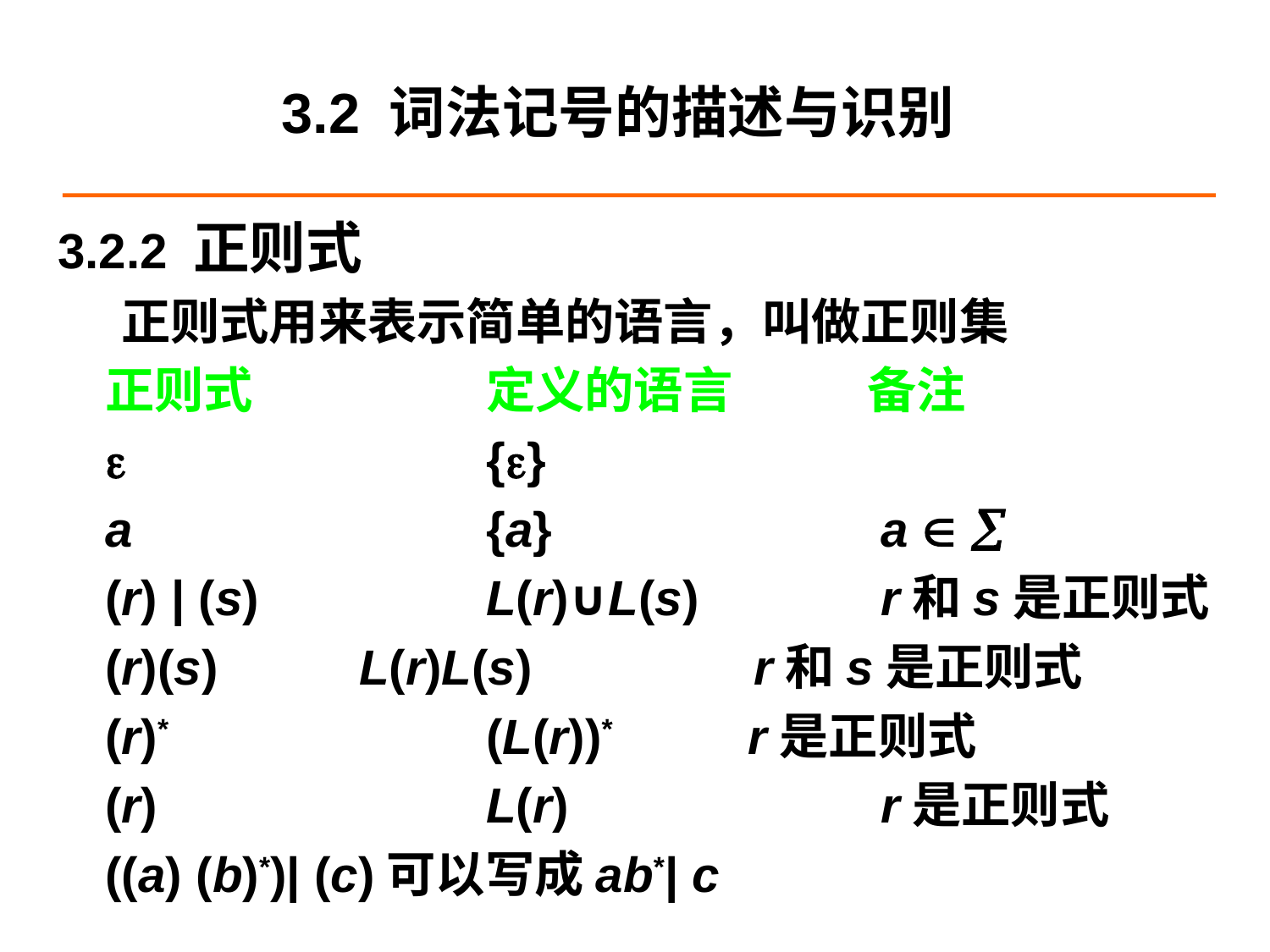

# 3.2 词法记号的描述与识别
3.2.2 正则式
正则式用来表示简单的语言，叫做正则集
	正则式		定义的语言		备注
	ε			{ε}
	a			{a}			 a ∈ ∑
	(r) | (s)		L(r)∪L(s) 		 r和s是正则式
	(r)(s)		L(r)L(s)		 r和s是正则式
	(r)*			(L(r))*		 r是正则式
	(r)			L(r) 			 r是正则式
	((a) (b)*)| (c)可以写成ab*| c